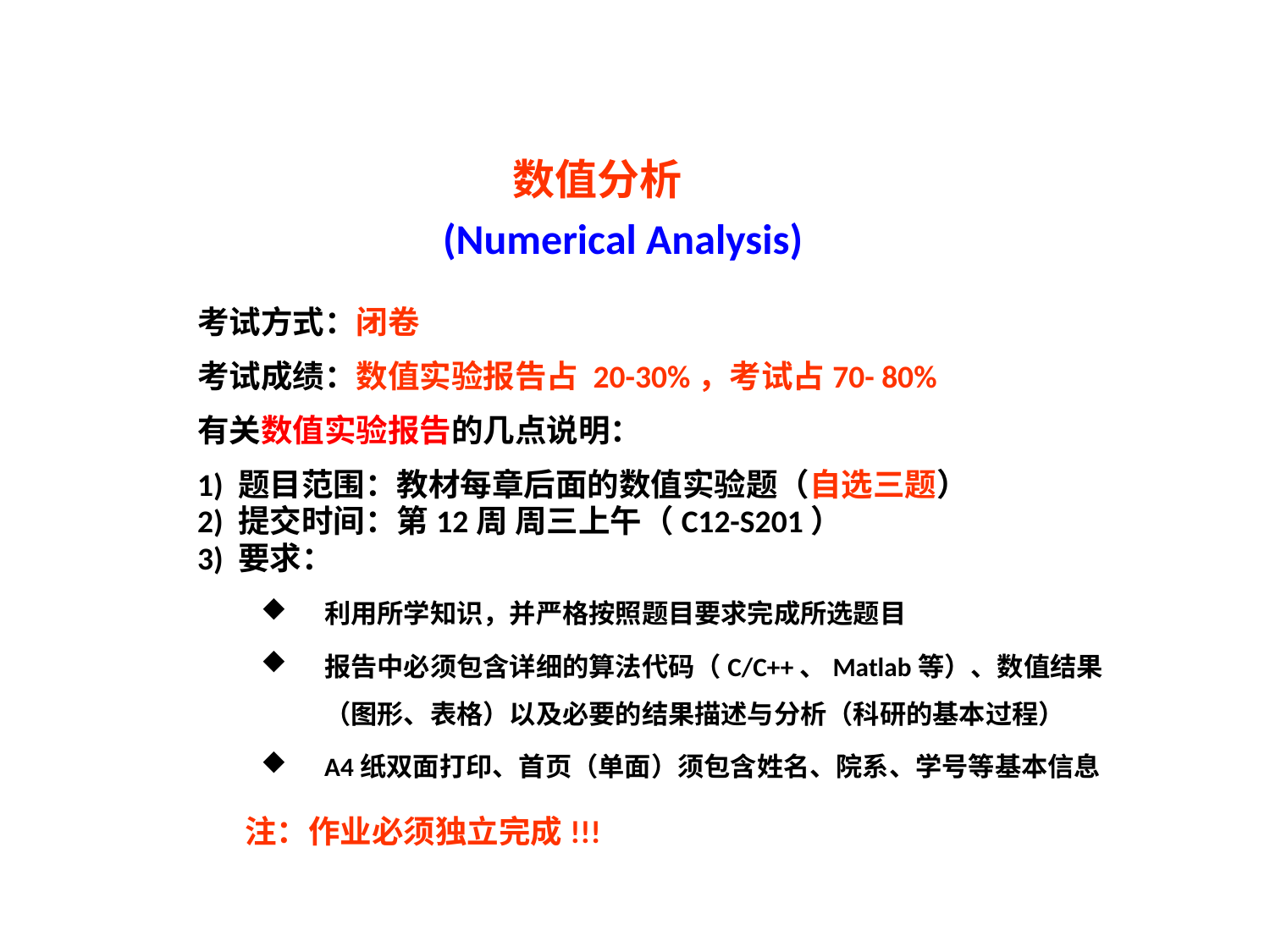

数值分析
(Numerical Analysis)
考试方式：闭卷
考试成绩：数值实验报告占 20-30%，考试占70- 80%
有关数值实验报告的几点说明：
1) 题目范围：教材每章后面的数值实验题（自选三题）
2) 提交时间：第12周 周三上午（C12-S201）
3) 要求：
利用所学知识，并严格按照题目要求完成所选题目
报告中必须包含详细的算法代码（C/C++、Matlab等）、数值结果（图形、表格）以及必要的结果描述与分析（科研的基本过程）
A4纸双面打印、首页（单面）须包含姓名、院系、学号等基本信息

注：作业必须独立完成!!!